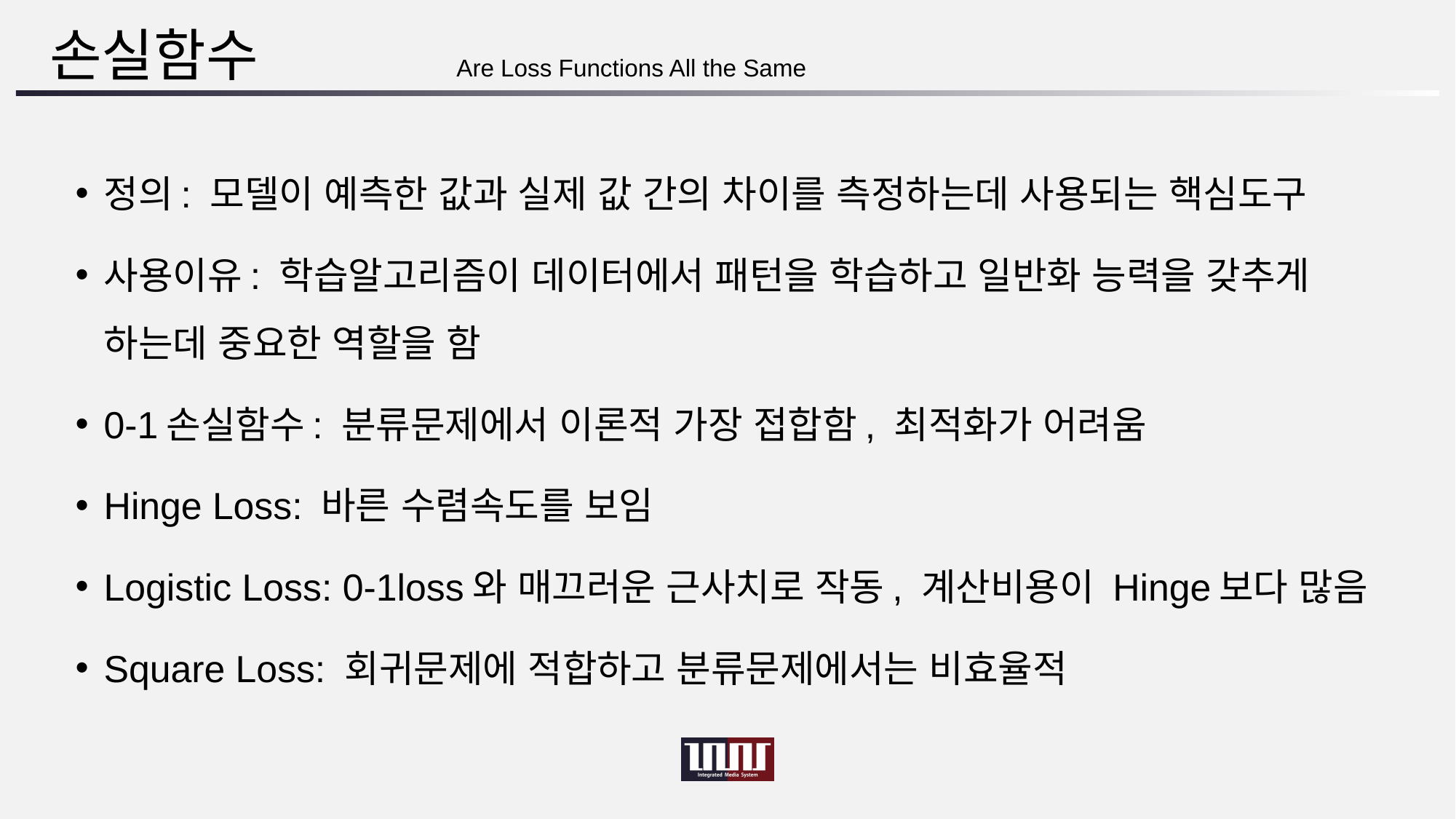

# 손실함수
Are Loss Functions All the Same
정의: 모델이 예측한 값과 실제 값 간의 차이를 측정하는데 사용되는 핵심도구
사용이유: 학습알고리즘이 데이터에서 패턴을 학습하고 일반화 능력을 갖추게 하는데 중요한 역할을 함
0-1손실함수: 분류문제에서 이론적 가장 접합함, 최적화가 어려움
Hinge Loss: 바른 수렴속도를 보임
Logistic Loss: 0-1loss와 매끄러운 근사치로 작동, 계산비용이 Hinge보다 많음
Square Loss: 회귀문제에 적합하고 분류문제에서는 비효율적